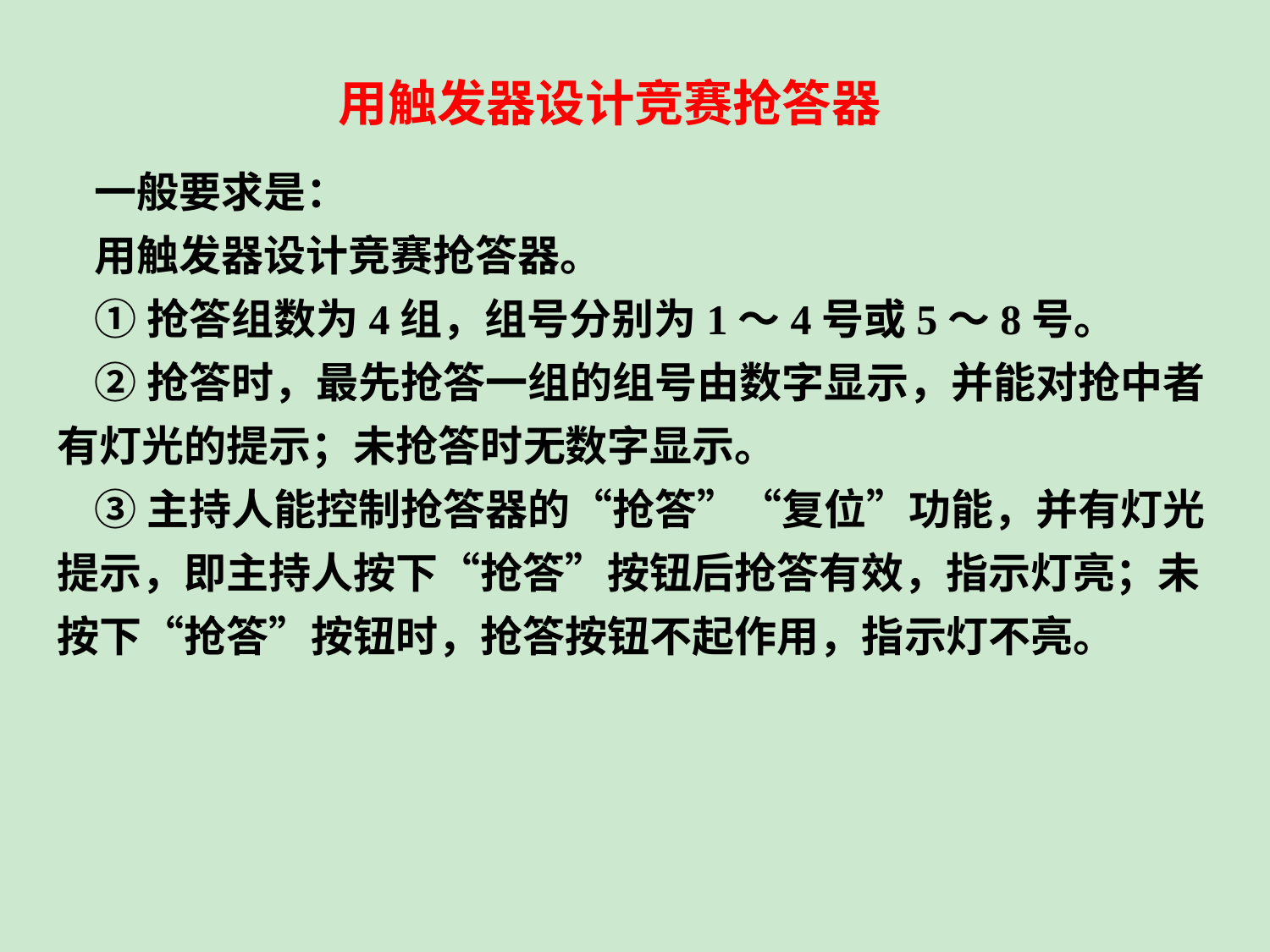

用触发器设计竞赛抢答器
一般要求是：
用触发器设计竞赛抢答器。
①抢答组数为4组，组号分别为1～4号或5～8号。
②抢答时，最先抢答一组的组号由数字显示，并能对抢中者有灯光的提示；未抢答时无数字显示。
③主持人能控制抢答器的“抢答”“复位”功能，并有灯光提示，即主持人按下“抢答”按钮后抢答有效，指示灯亮；未按下“抢答”按钮时，抢答按钮不起作用，指示灯不亮。